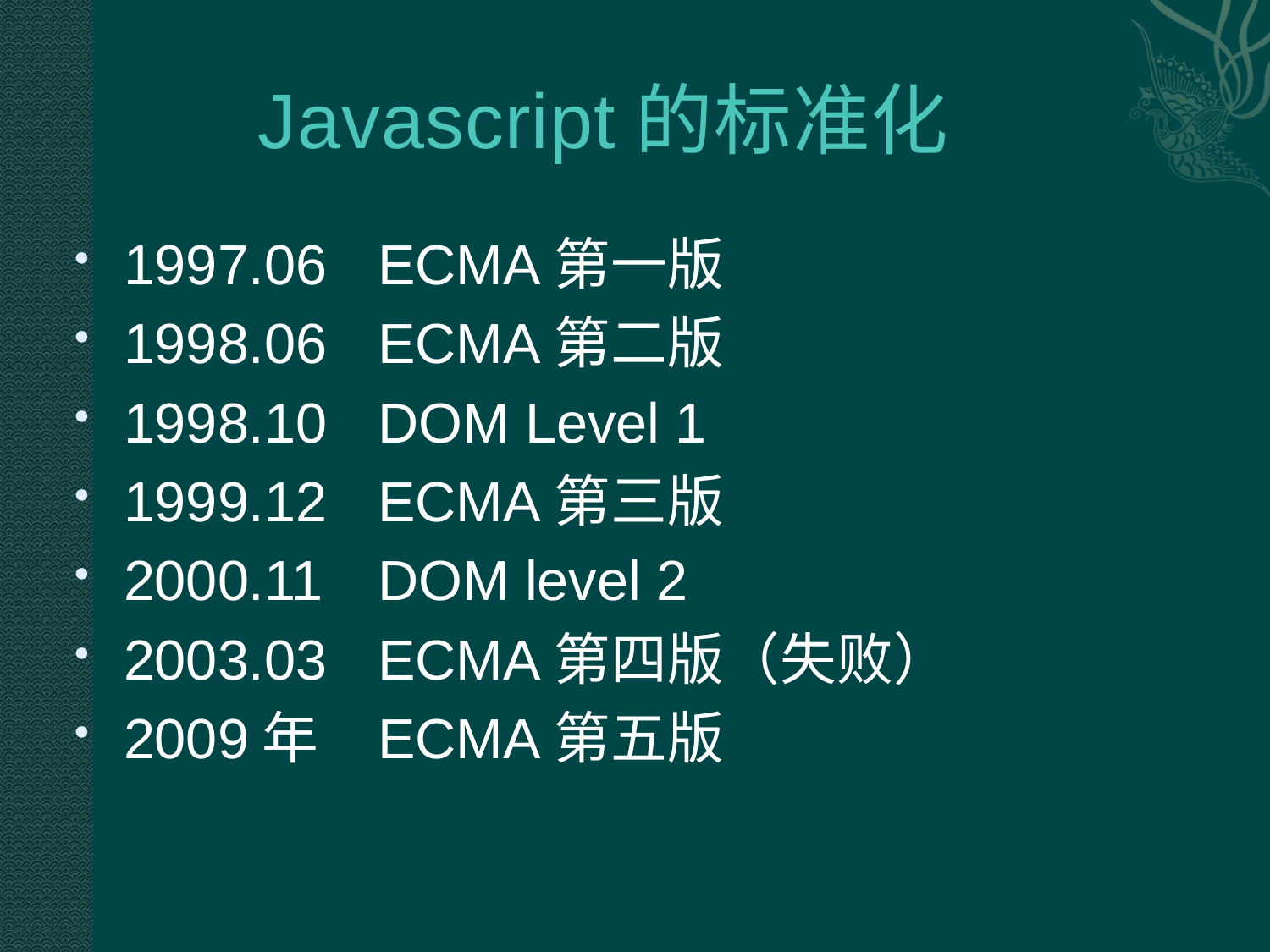

# Javascript的标准化
1997.06	ECMA第一版
1998.06	ECMA第二版
1998.10	DOM Level 1
1999.12	ECMA第三版
2000.11	DOM level 2
2003.03	ECMA第四版（失败）
2009年	ECMA第五版